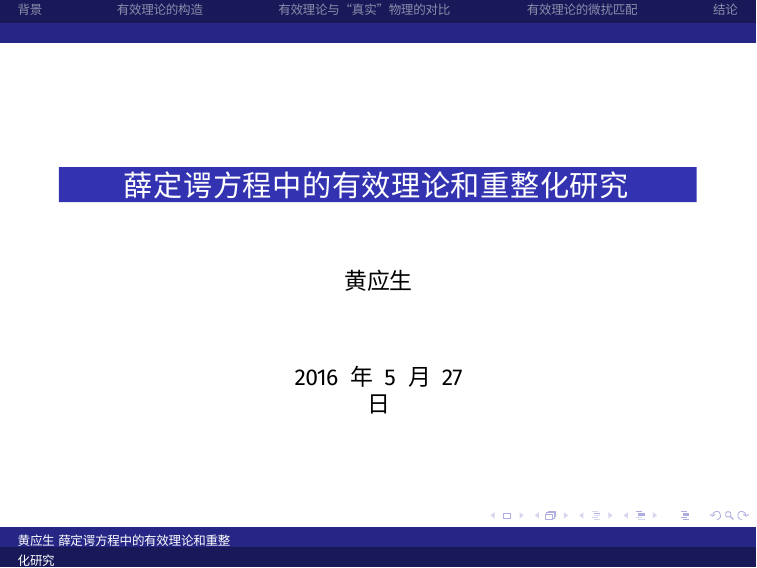

背景
有效理论的构造
有效理论与“真实”物理的对比
有效理论的微扰匹配
结论

薛定谔方程中的有效理论和重整化研究
黄应生

2016 年 5 月 27 日

黄应生 薛定谔方程中的有效理论和重整化研究